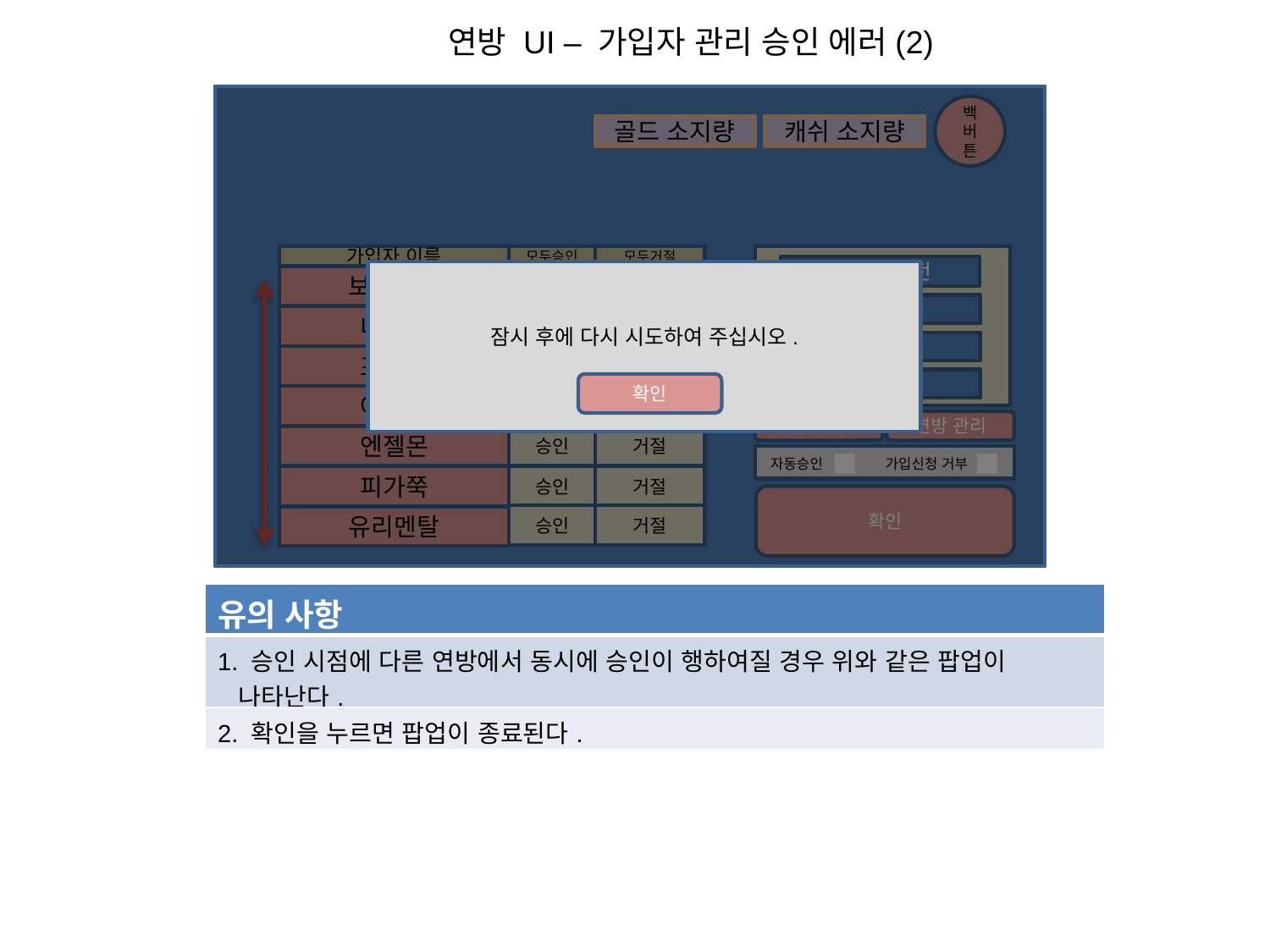

연방 UI – 가입자 관리 승인 에러(2)

백버튼
골드 소지량
캐쉬 소지량
가입자 이름
모두승인
모두거절
보노보노
승인
거절
너부리
승인
거절
승인
거절
포로리
아구몬
승인
거절
연방 관리
승인
거절
엔젤몬
승인
거절
피가쭉
확인
승인
거절
유리멘탈

불타는 성전
설립자
레이드 포인트
가입자 수
가입자 관리

자동승인
가입신청 거부

잠시 후에 다시 시도하여 주십시오.
확인
| 유의 사항 |
| --- |
| 1. 승인 시점에 다른 연방에서 동시에 승인이 행하여질 경우 위와 같은 팝업이 나타난다. |
| 2. 확인을 누르면 팝업이 종료된다. |